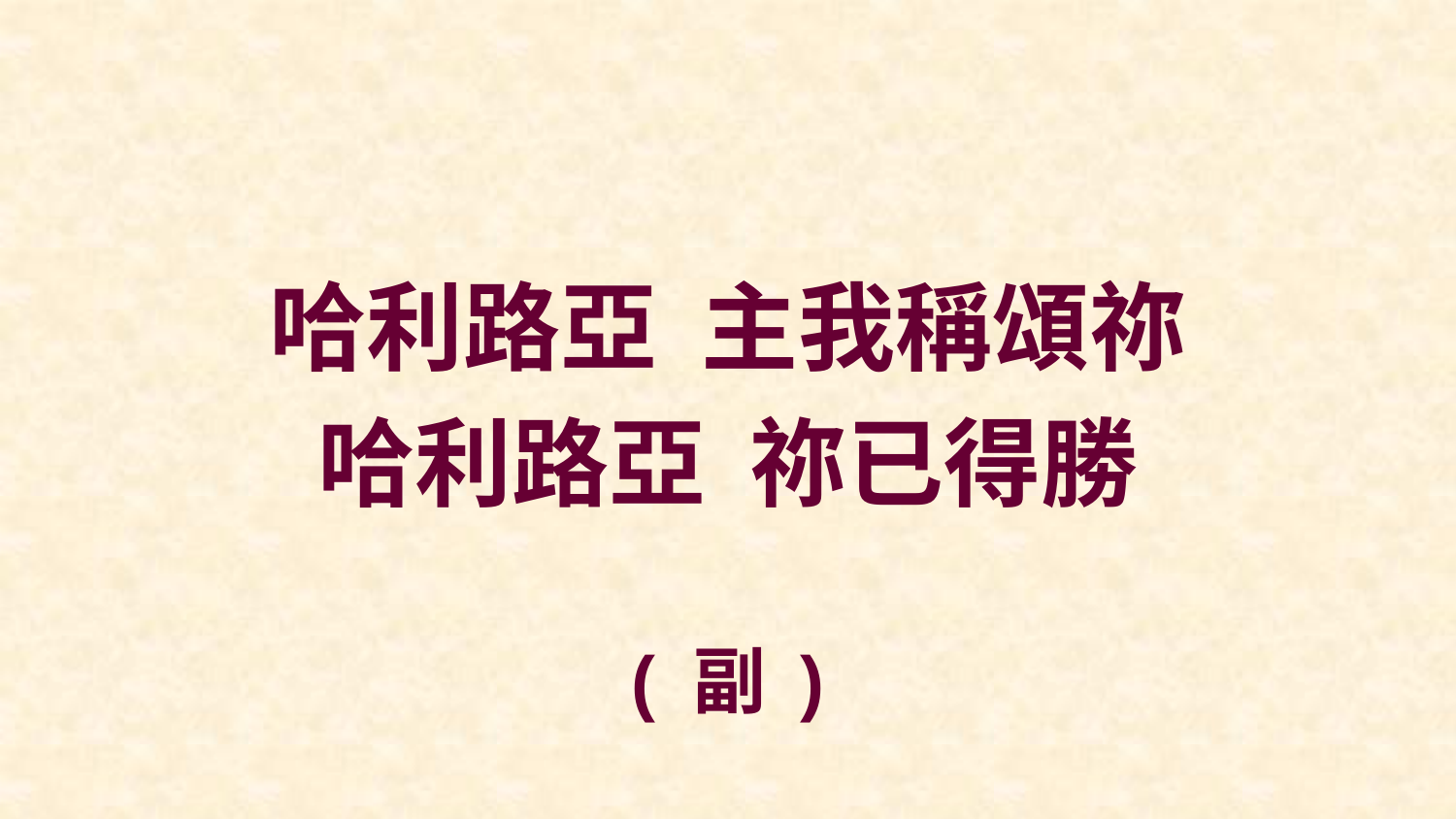

哈利路亞  主我稱頌祢
哈利路亞  祢已得勝
( 副 )